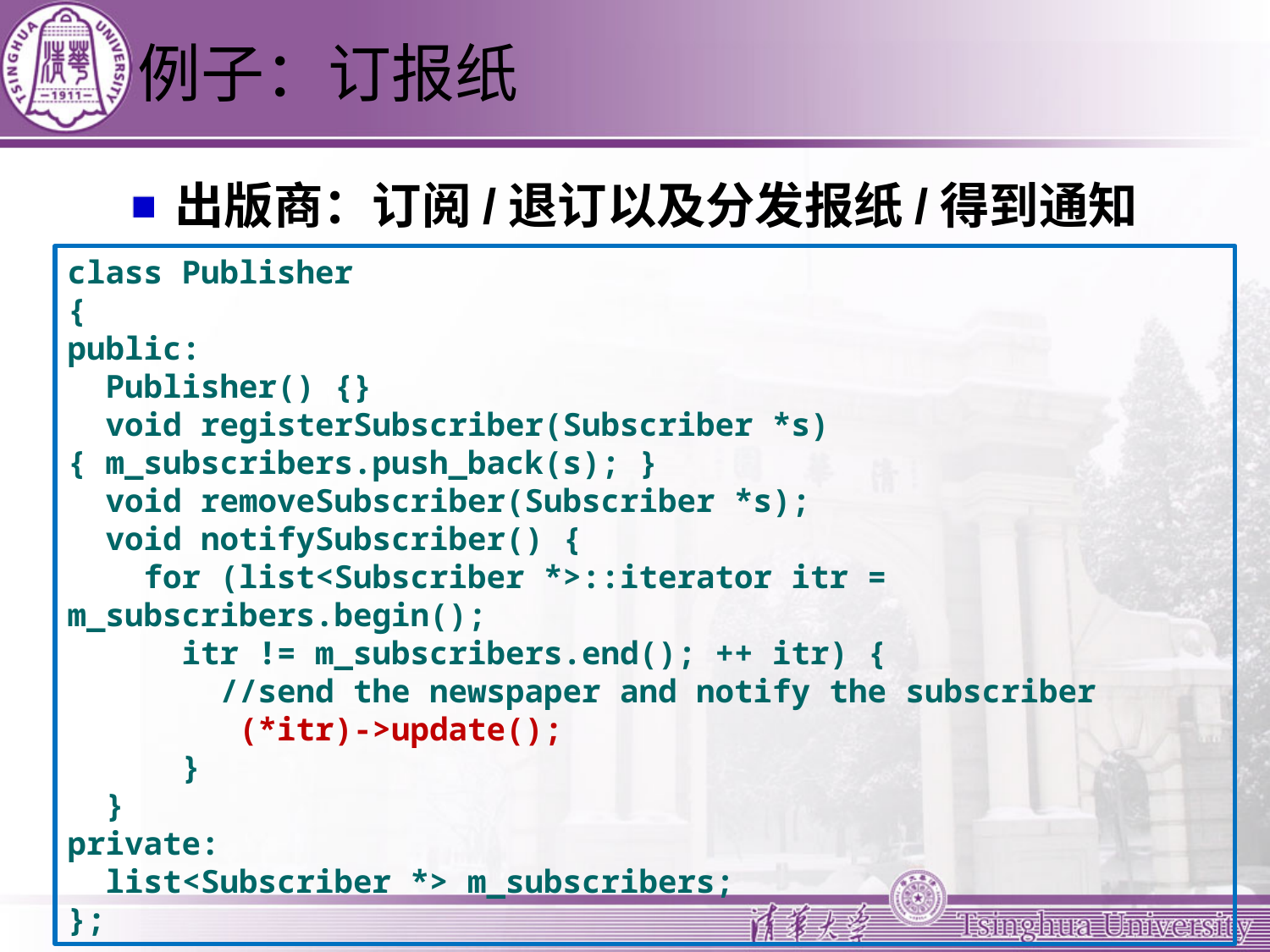

# 例子：订报纸
出版商：订阅/退订以及分发报纸/得到通知
class Publisher
{
public:
  Publisher() {}
  void registerSubscriber(Subscriber *s) { m_subscribers.push_back(s); }
  void removeSubscriber(Subscriber *s);
  void notifySubscriber() {
    for (list<Subscriber *>::iterator itr = m_subscribers.begin();
      itr != m_subscribers.end(); ++ itr) {
        //send the newspaper and notify the subscriber
         (*itr)->update();
      }
  }
private:
  list<Subscriber *> m_subscribers;
};